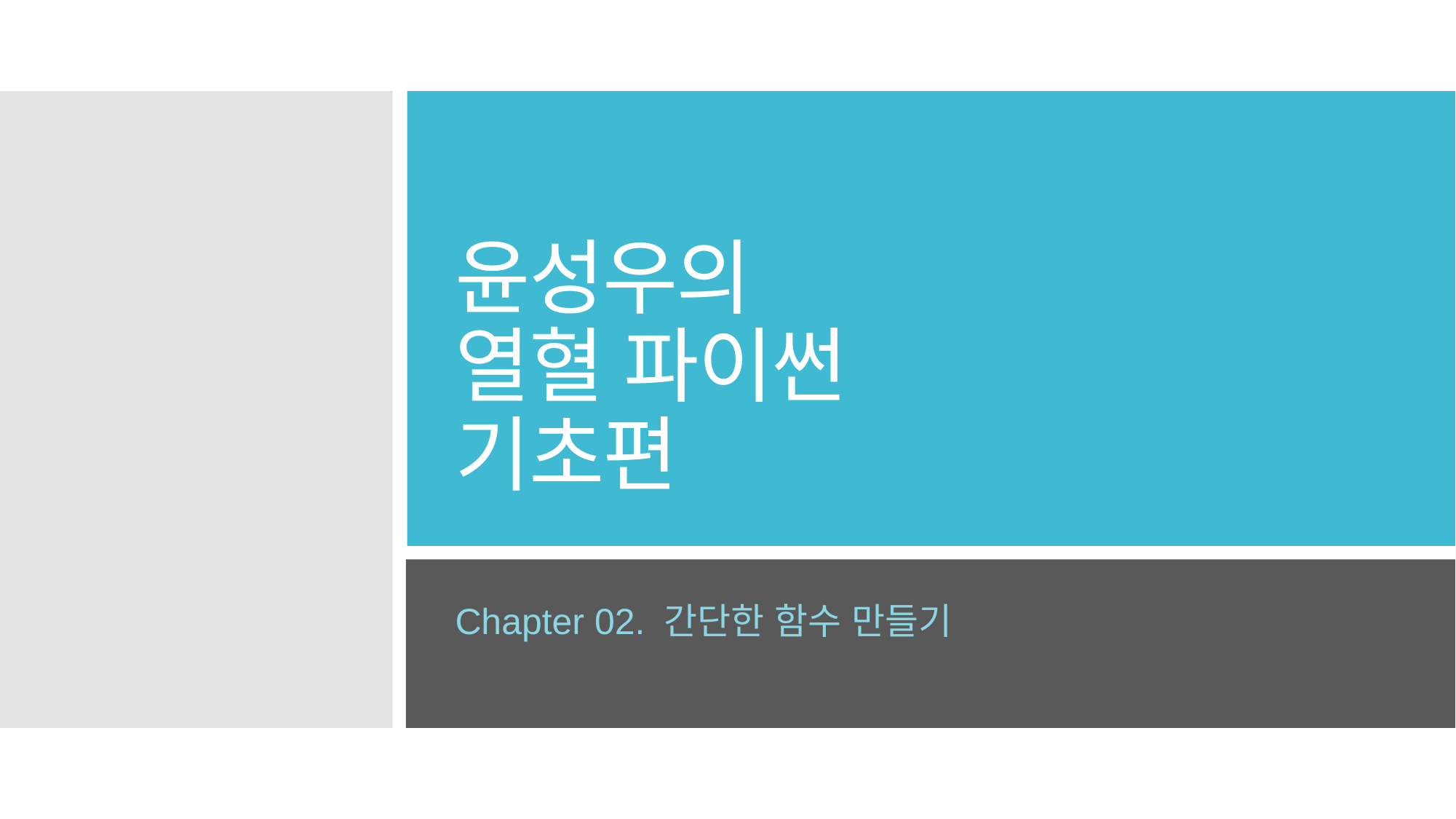

# 윤성우의 열혈 파이썬 기초편

Chapter 02. 간단한 함수 만들기